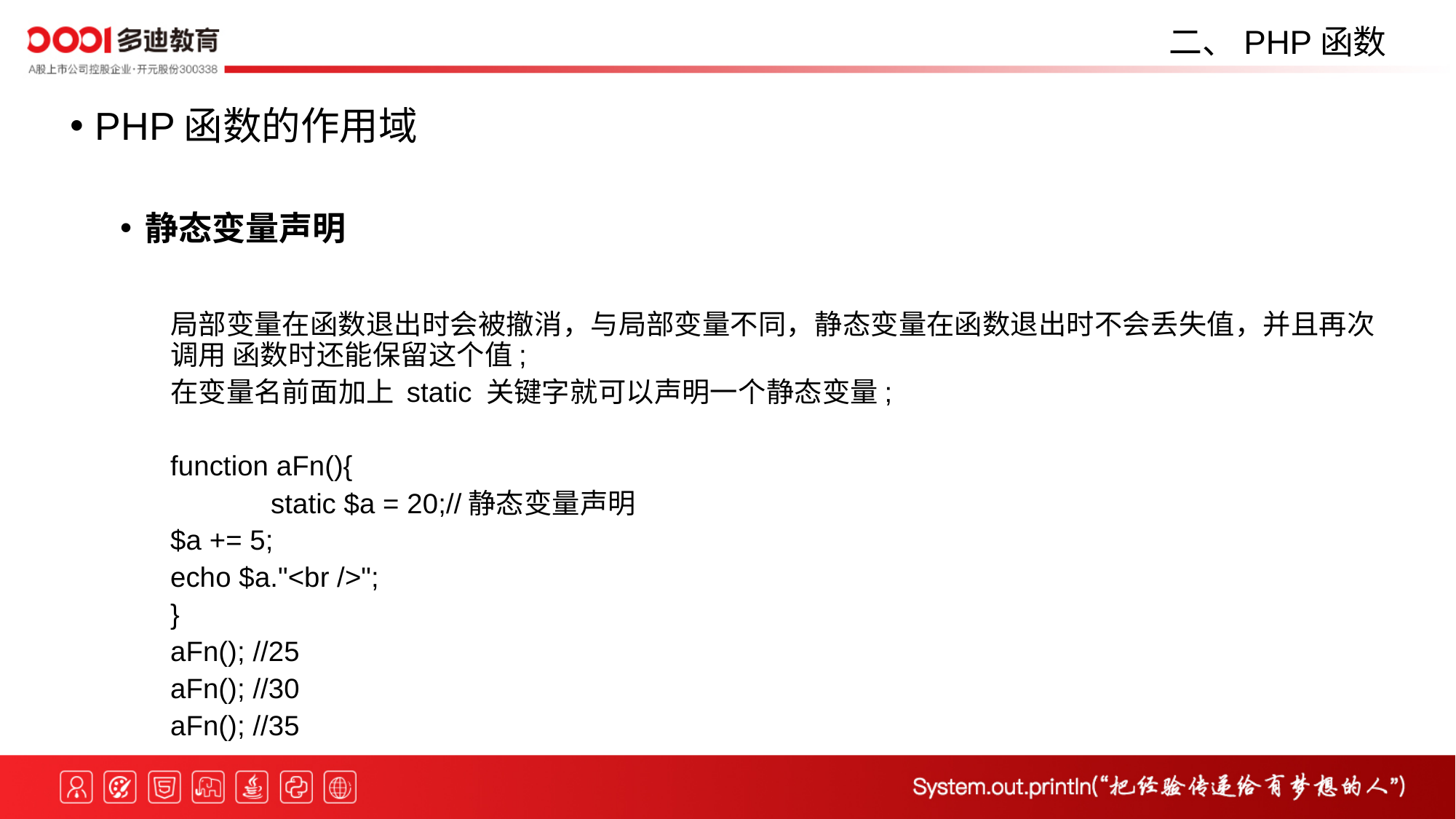

二、PHP函数
PHP函数的作用域

静态变量声明

局部变量在函数退出时会被撤消，与局部变量不同，静态变量在函数退出时不会丢失值，并且再次调用 函数时还能保留这个值;
在变量名前面加上 static 关键字就可以声明一个静态变量;

function aFn(){
 	static $a = 20;//静态变量声明
	$a += 5;
	echo $a."<br />";
}
aFn(); //25
aFn(); //30
aFn(); //35